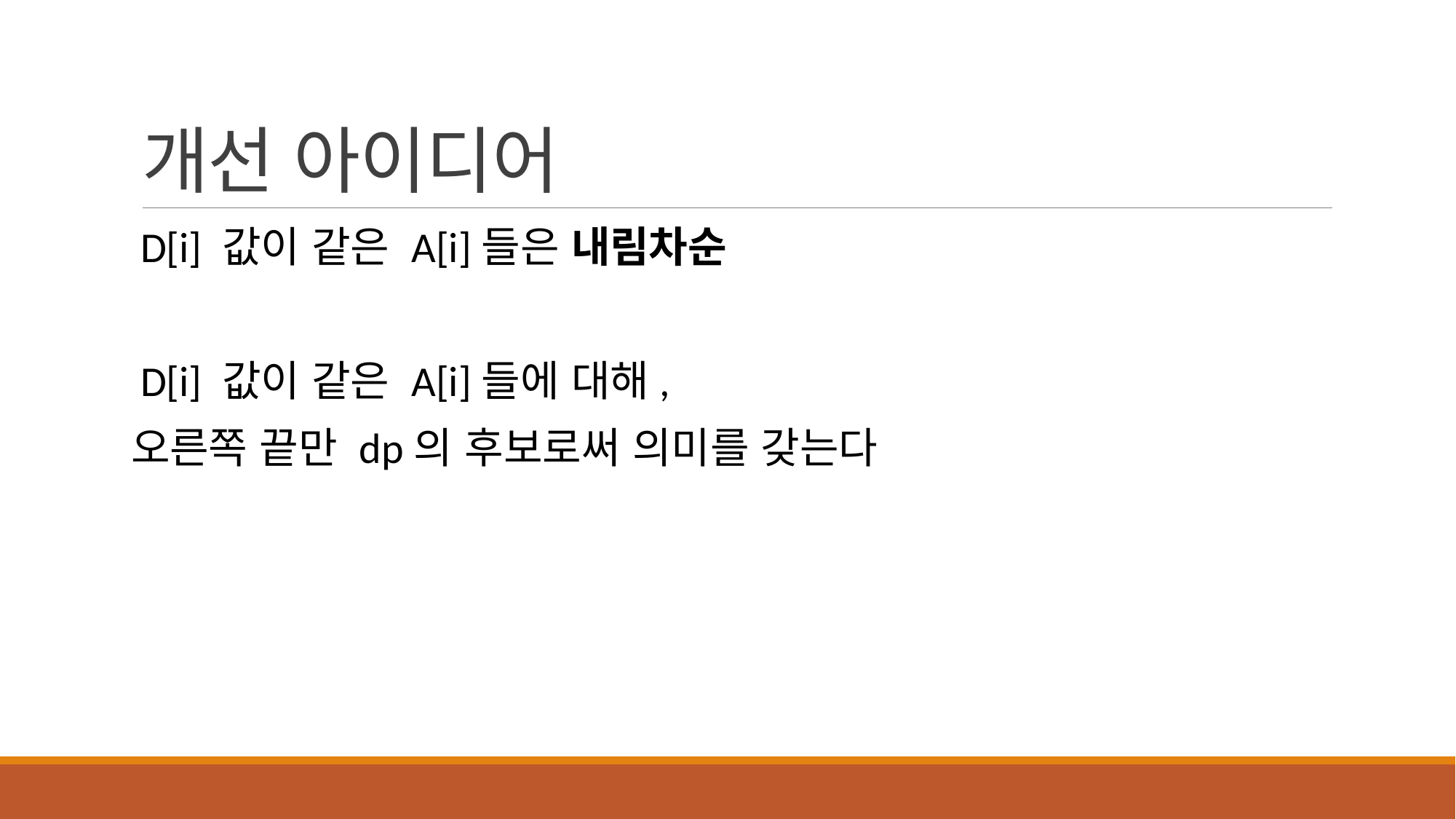

# 개선 아이디어
 D[i] 값이 같은 A[i]들은 내림차순

 D[i] 값이 같은 A[i]들에 대해,
오른쪽 끝만 dp의 후보로써 의미를 갖는다